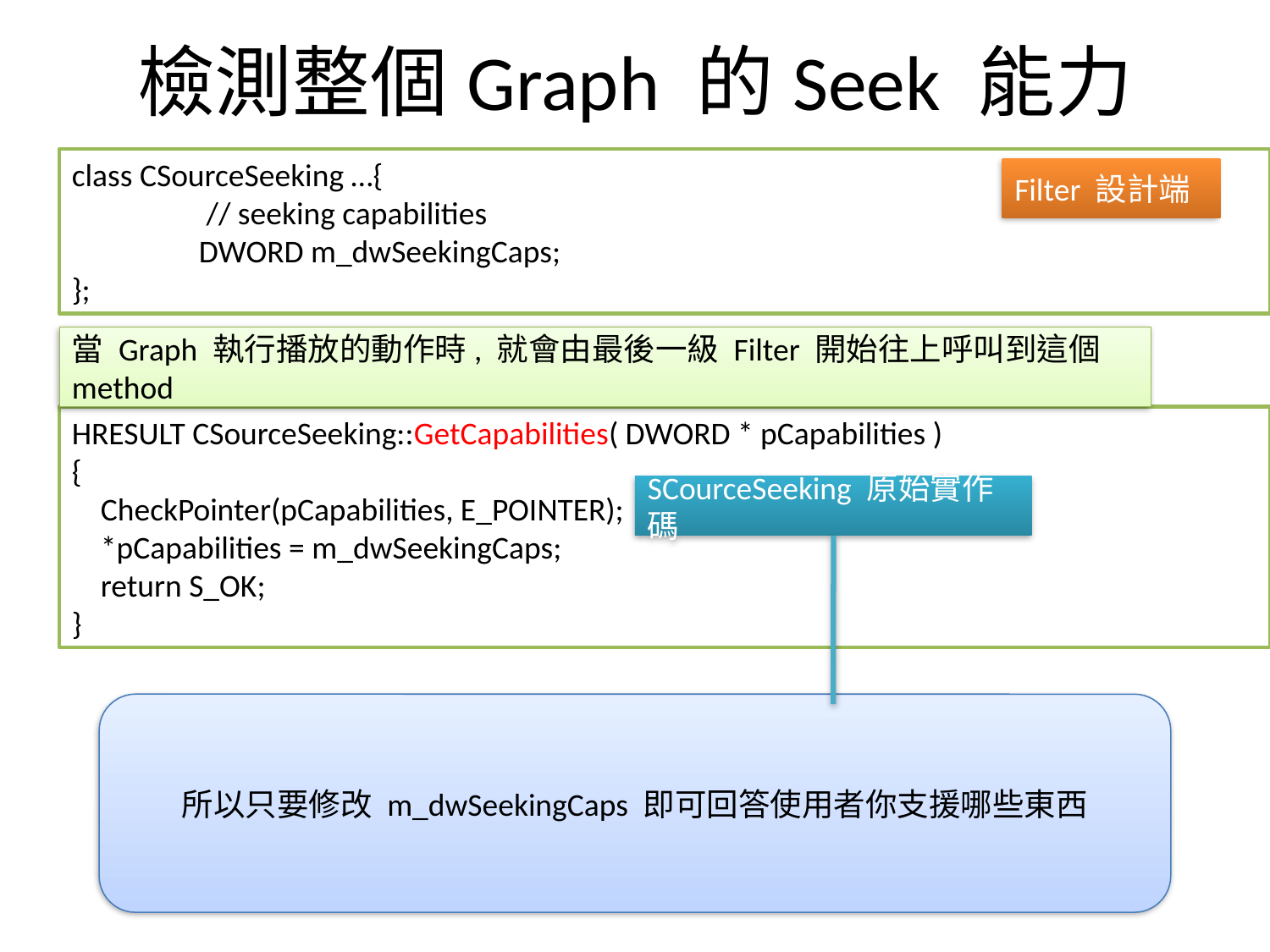

# 檢測整個Graph 的Seek 能力
class CSourceSeeking …{
	 // seeking capabilities
    	DWORD m_dwSeekingCaps;
};
Filter 設計端
當 Graph 執行播放的動作時, 就會由最後一級 Filter 開始往上呼叫到這個 method
HRESULT CSourceSeeking::GetCapabilities( DWORD * pCapabilities )
{
    CheckPointer(pCapabilities, E_POINTER);
    *pCapabilities = m_dwSeekingCaps;
    return S_OK;
}
SCourceSeeking 原始實作碼
所以只要修改 m_dwSeekingCaps 即可回答使用者你支援哪些東西